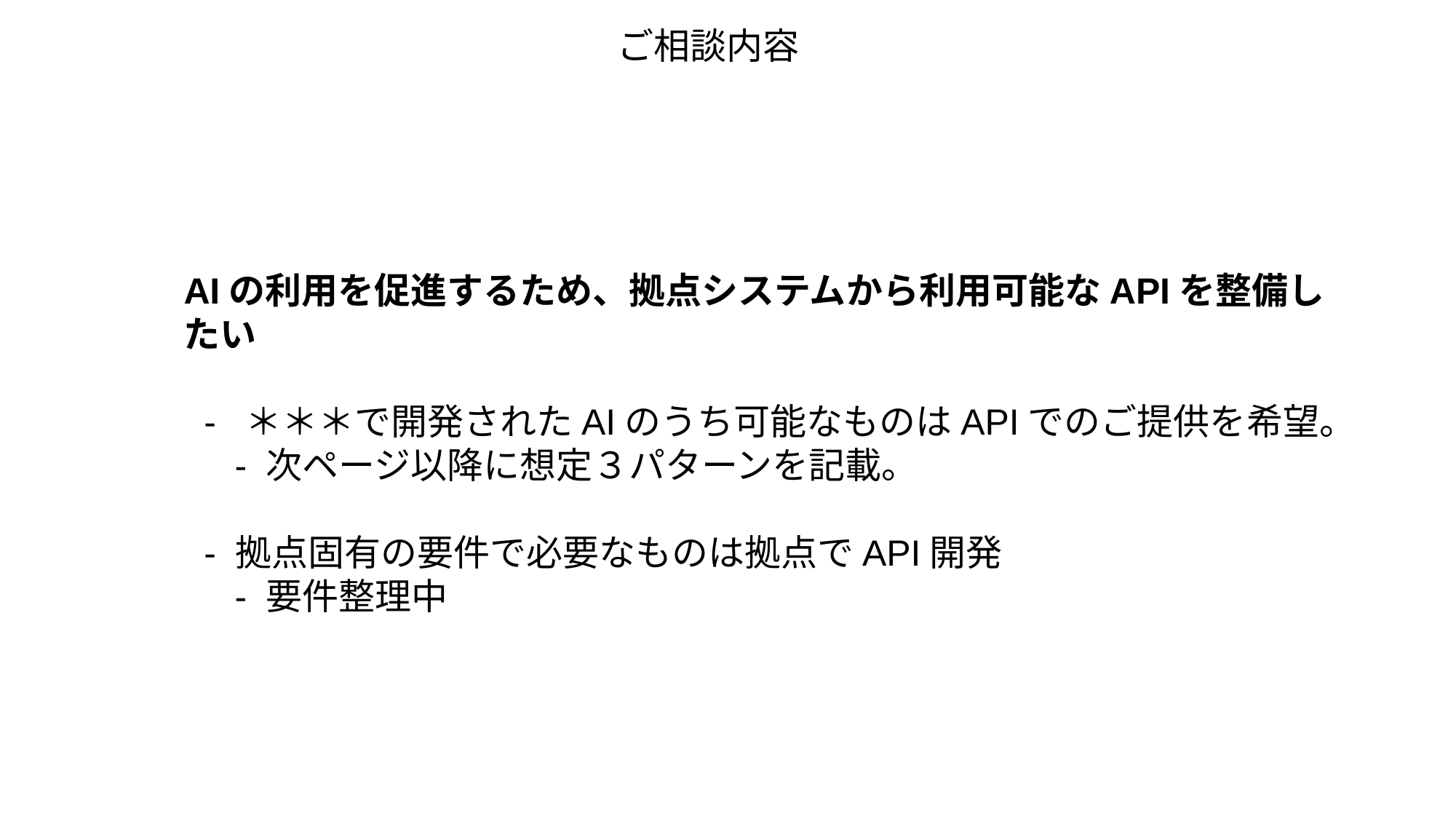

ご相談内容
AIの利用を促進するため、拠点システムから利用可能なAPIを整備したい

  -  ＊＊＊で開発されたAIのうち可能なものはAPIでのご提供を希望。
     - 次ページ以降に想定３パターンを記載。

  - 拠点固有の要件で必要なものは拠点でAPI開発
     - 要件整理中